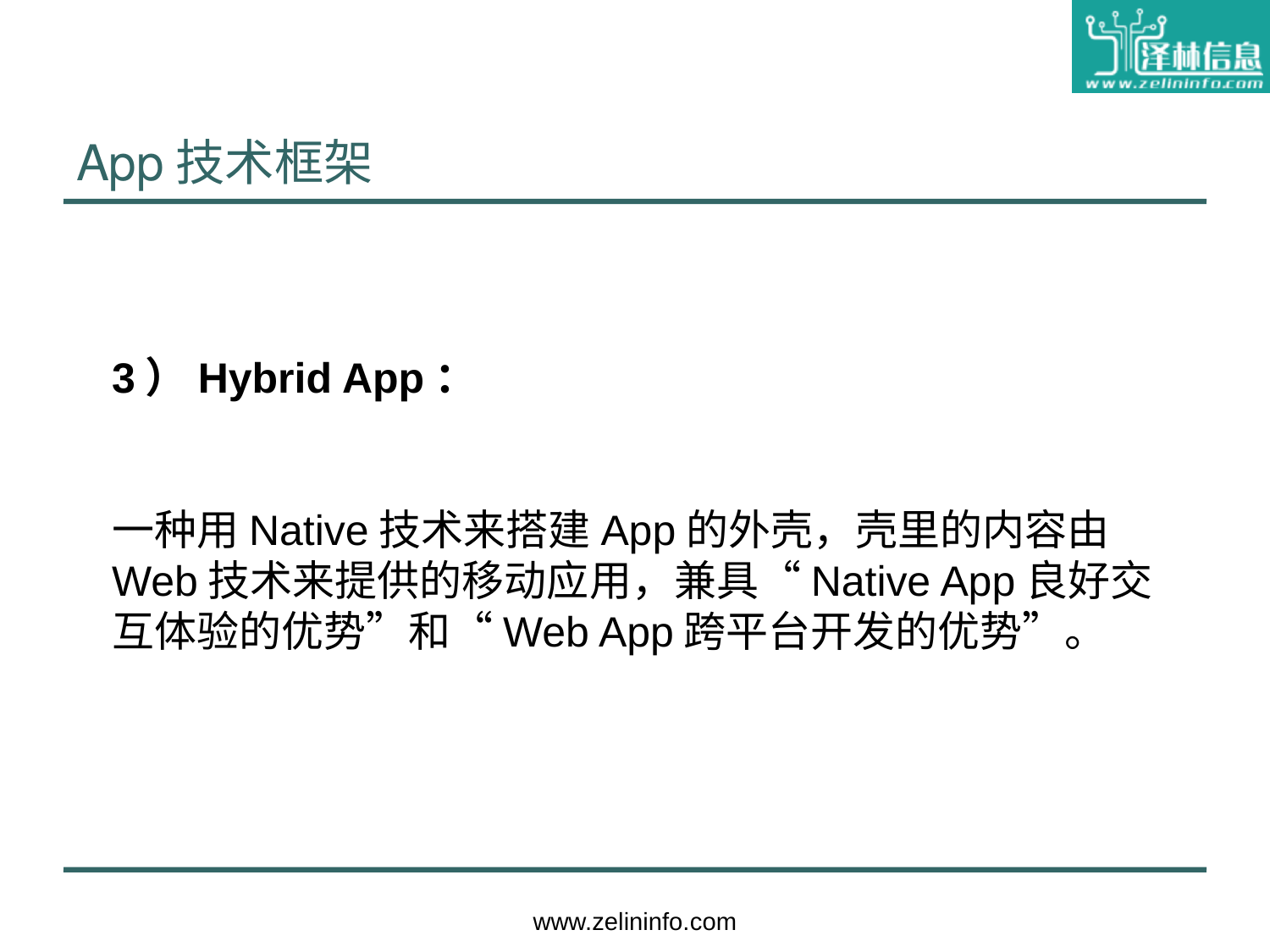

# App技术框架
3）Hybrid App：

一种用Native技术来搭建App的外壳，壳里的内容由Web技术来提供的移动应用，兼具“Native App良好交互体验的优势”和“Web App跨平台开发的优势”。